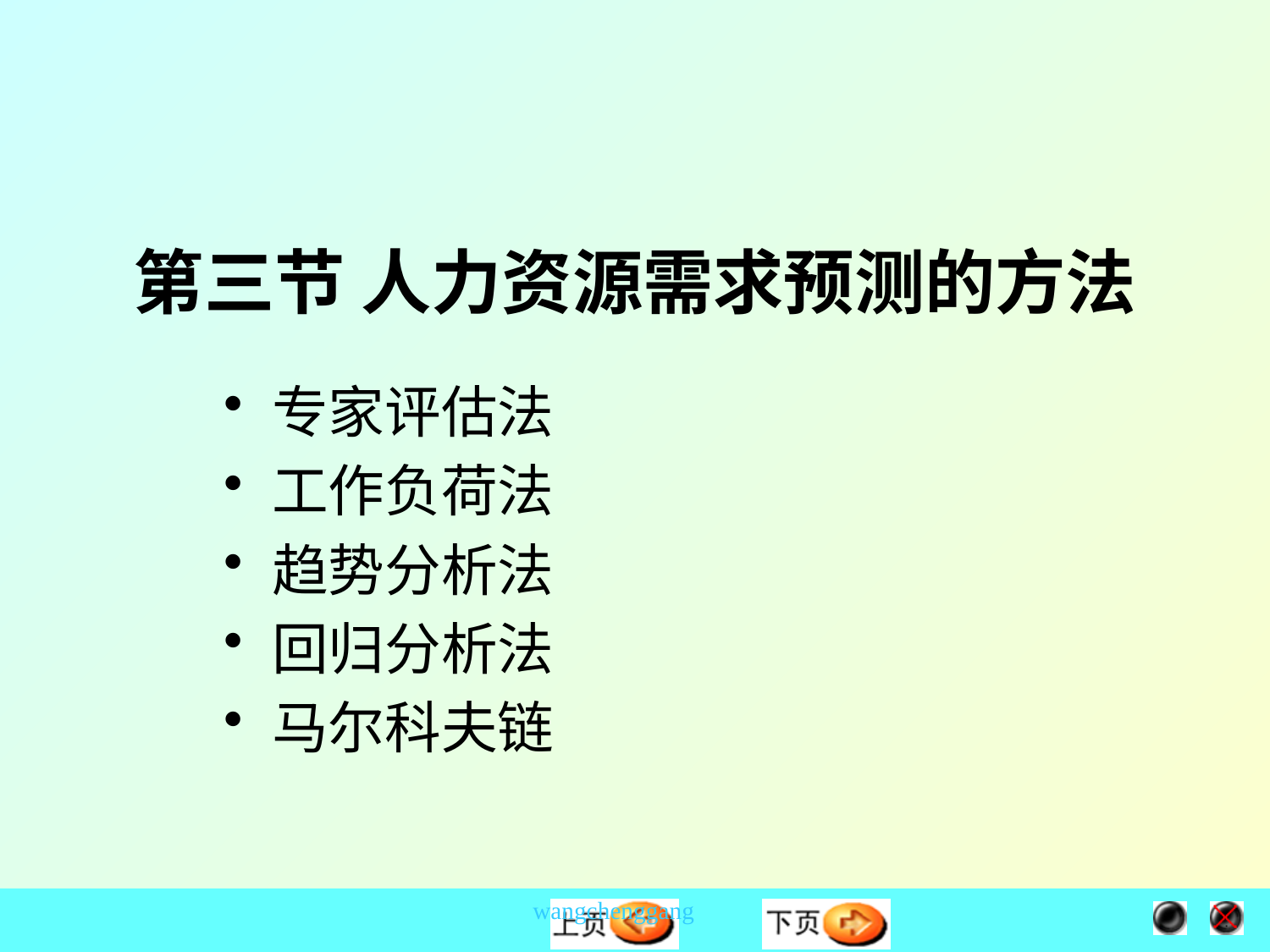

# 第三节 人力资源需求预测的方法
专家评估法
工作负荷法
趋势分析法
回归分析法
马尔科夫链
wangchenggang